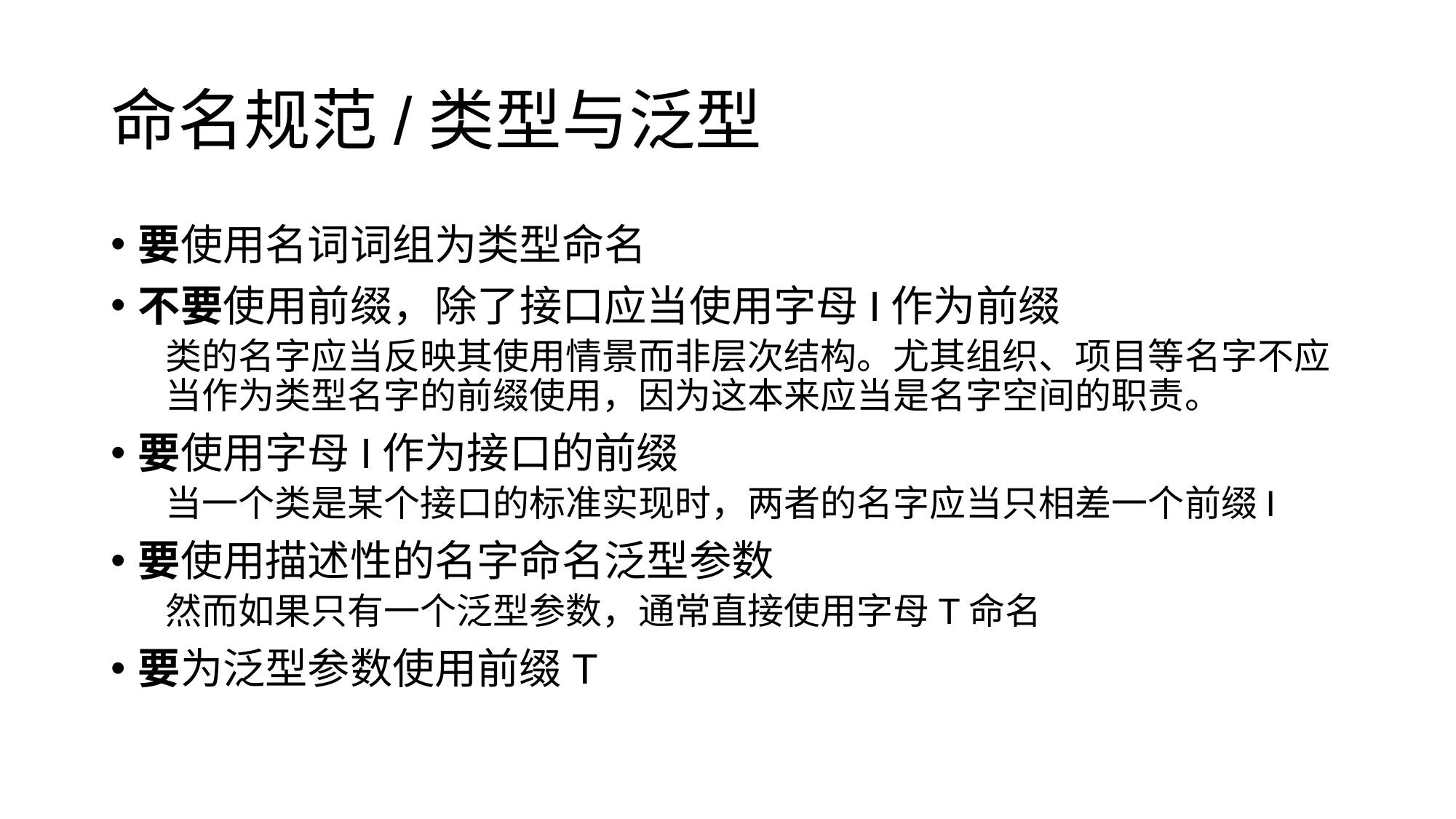

# 命名规范/类型与泛型
要使用名词词组为类型命名
不要使用前缀，除了接口应当使用字母I作为前缀
类的名字应当反映其使用情景而非层次结构。尤其组织、项目等名字不应当作为类型名字的前缀使用，因为这本来应当是名字空间的职责。
要使用字母I作为接口的前缀
当一个类是某个接口的标准实现时，两者的名字应当只相差一个前缀I
要使用描述性的名字命名泛型参数
然而如果只有一个泛型参数，通常直接使用字母T命名
要为泛型参数使用前缀T